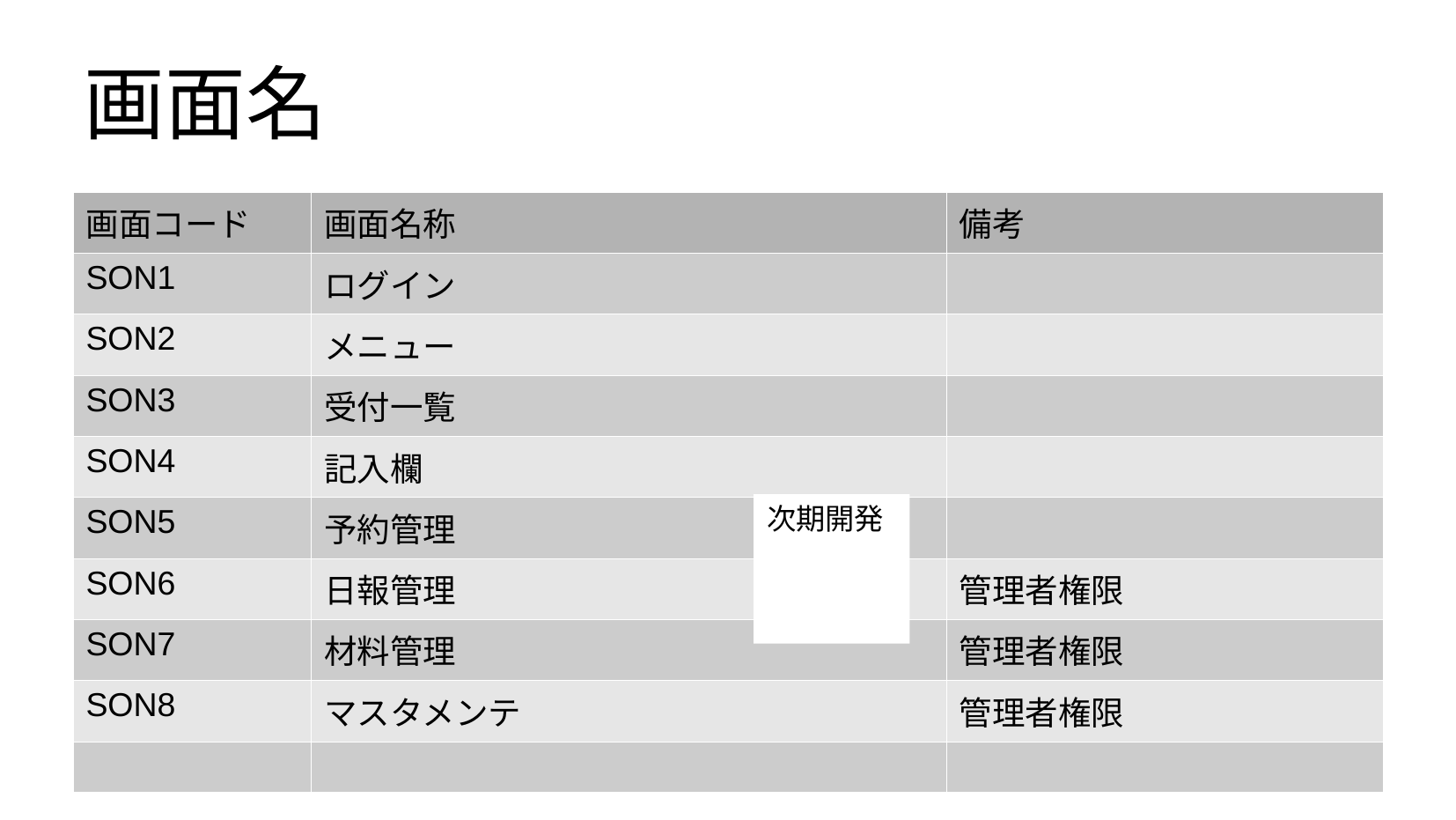

# 画面名
| 画面コード | 画面名称 | 備考 |
| --- | --- | --- |
| SON1 | ログイン |  |
| SON2 | メニュー |  |
| SON3 | 受付一覧 |  |
| SON4 | 記入欄 |  |
| SON5 | 予約管理 |  |
| SON6 | 日報管理 | 管理者権限 |
| SON7 | 材料管理 | 管理者権限 |
| SON8 | マスタメンテ | 管理者権限 |
|  |  |  |
次期開発
5